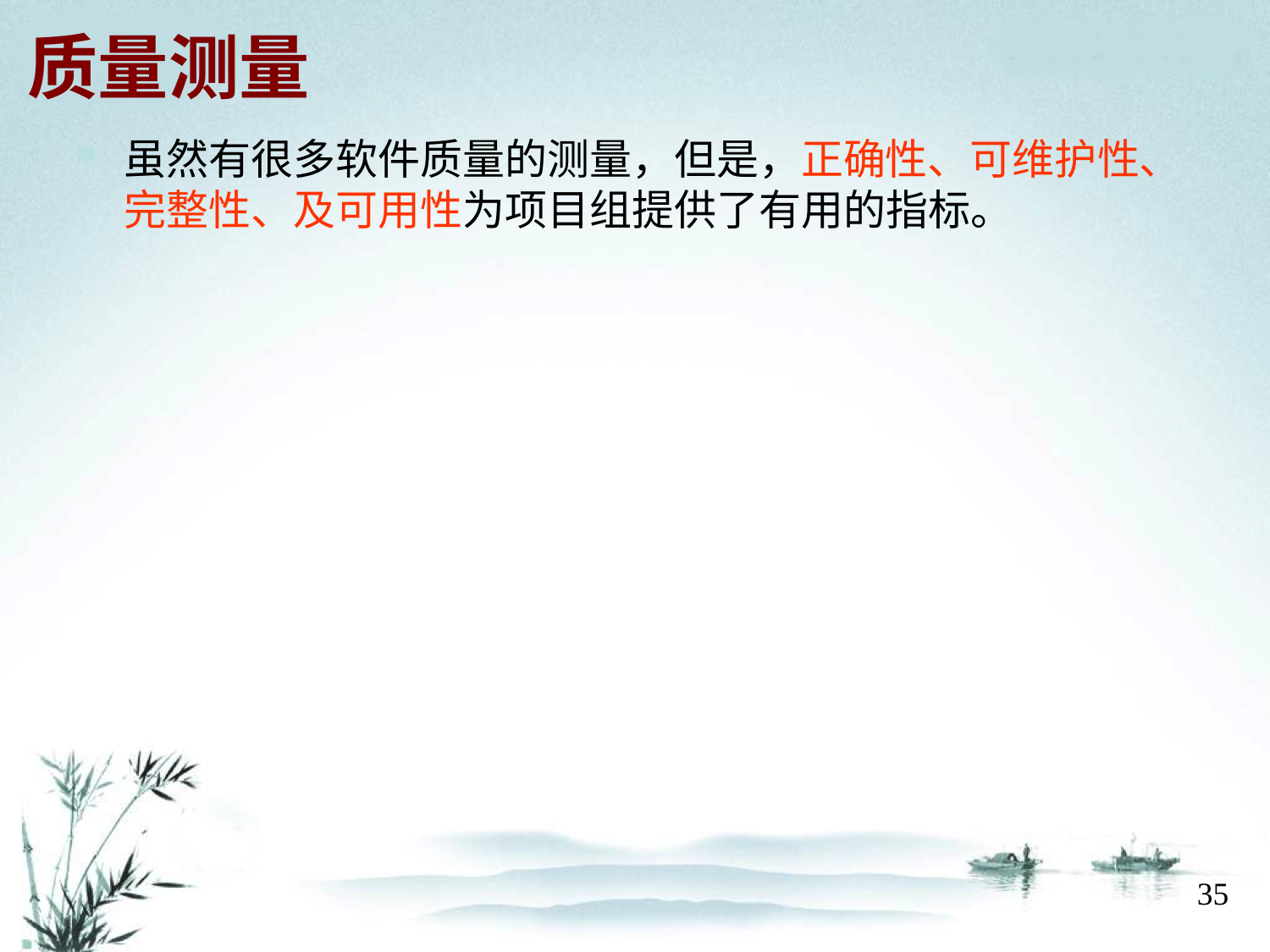

# 质量测量
虽然有很多软件质量的测量，但是，正确性、可维护性、完整性、及可用性为项目组提供了有用的指标。
35